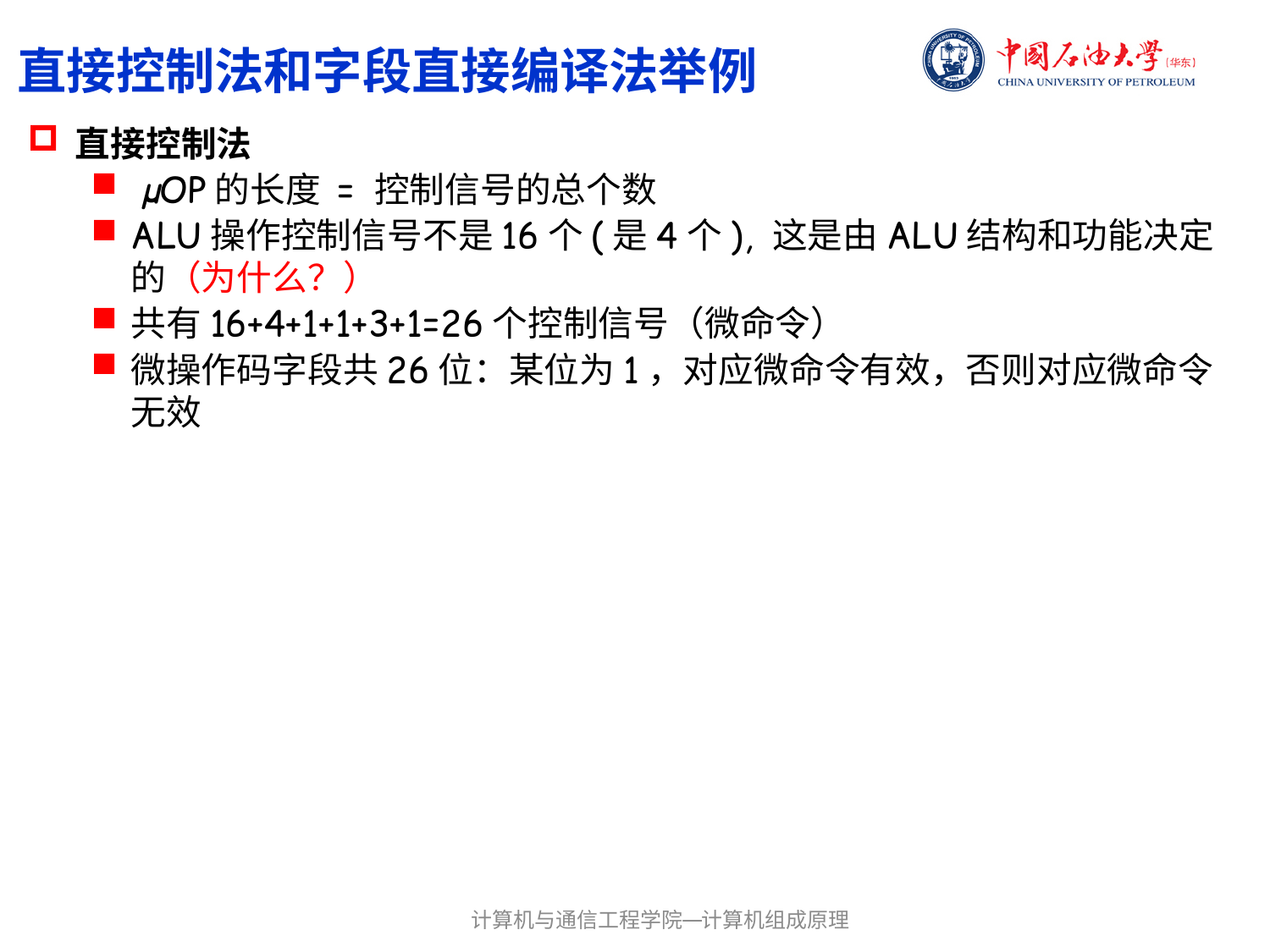

直接控制法和字段直接编译法举例
直接控制法
 µOP的长度 = 控制信号的总个数
ALU操作控制信号不是16个(是4个), 这是由ALU结构和功能决定的（为什么？）
共有16+4+1+1+3+1=26个控制信号（微命令）
微操作码字段共26位：某位为1，对应微命令有效，否则对应微命令无效
计算机与通信工程学院—计算机组成原理
125